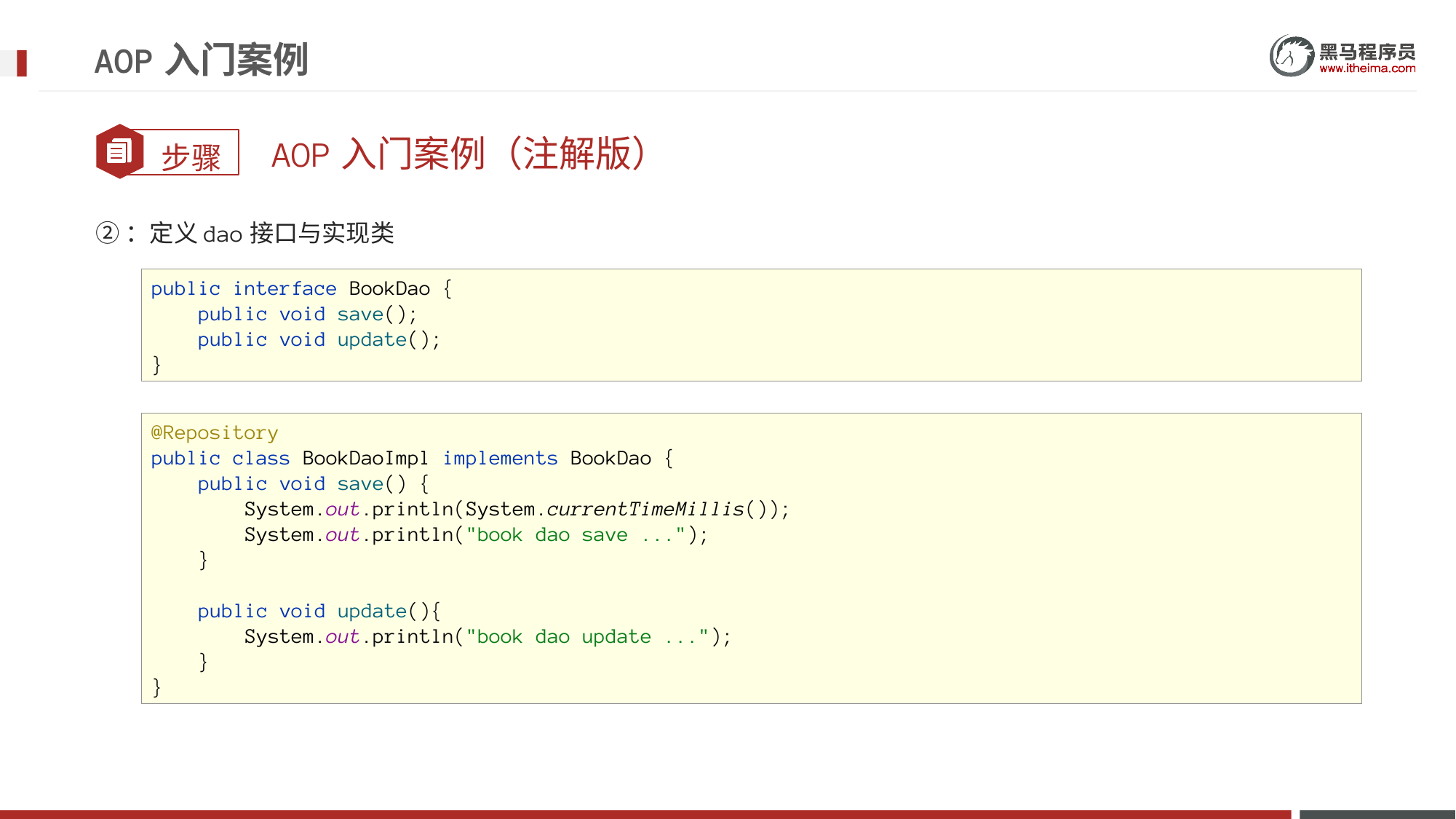

# AOP入门案例
AOP入门案例（注解版）
②：定义dao接口与实现类
public interface BookDao {
    public void save();
    public void update();
}
@Repository
public class BookDaoImpl implements BookDao {
    public void save() {
        System.out.println(System.currentTimeMillis());
        System.out.println("book dao save ...");
    }
    public void update(){
        System.out.println("book dao update ...");
    }
}